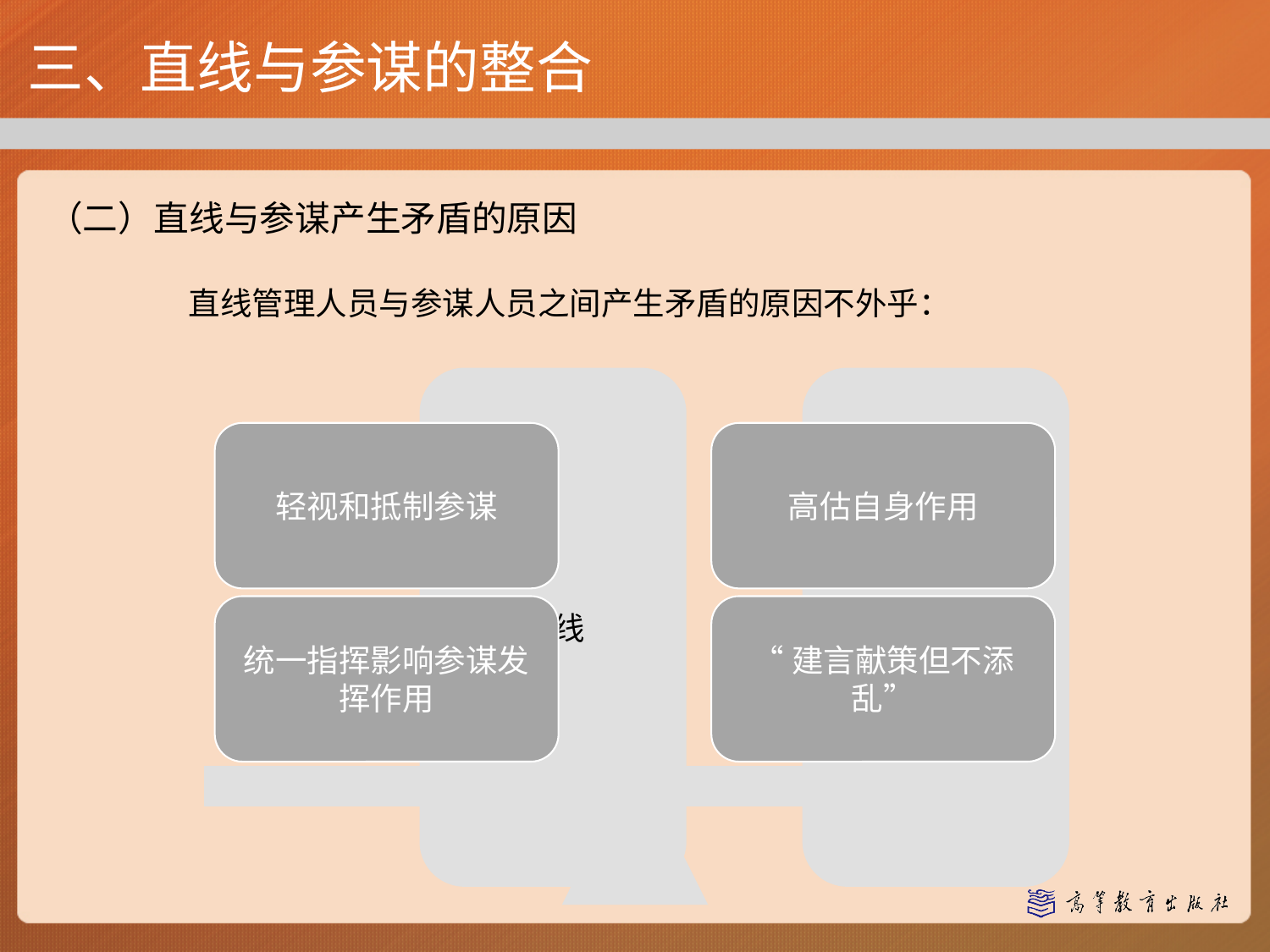

三、直线与参谋的整合
（二）直线与参谋产生矛盾的原因

直线管理人员与参谋人员之间产生矛盾的原因不外乎：

直线
轻视和抵制参谋
统一指挥影响参谋发挥作用
参谋
“建言献策但不添乱”
高估自身作用